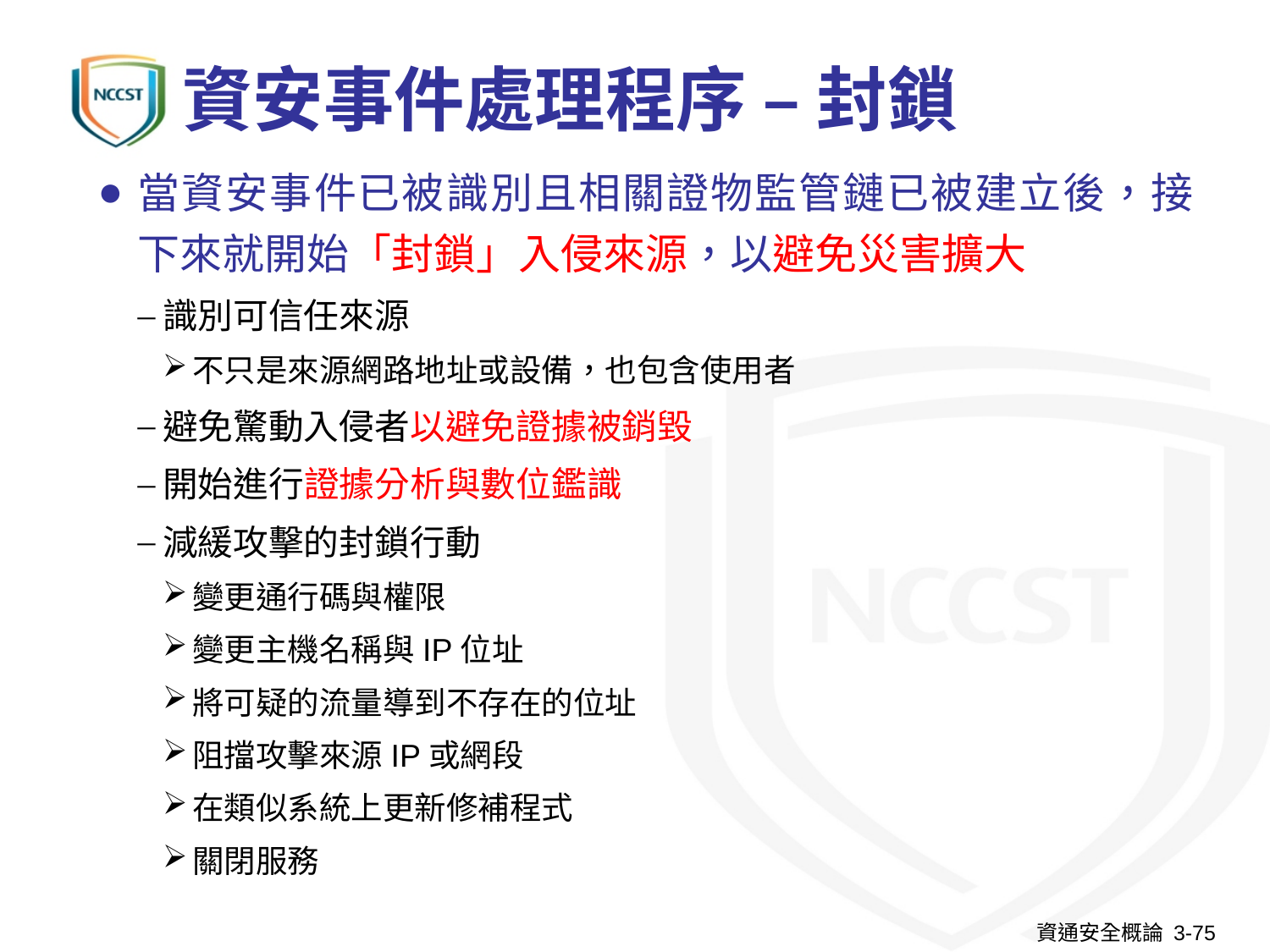

# 資安事件處理程序 – 封鎖
當資安事件已被識別且相關證物監管鏈已被建立後，接下來就開始「封鎖」入侵來源，以避免災害擴大
識別可信任來源
不只是來源網路地址或設備，也包含使用者
避免驚動入侵者以避免證據被銷毀
開始進行證據分析與數位鑑識
減緩攻擊的封鎖行動
變更通行碼與權限
變更主機名稱與IP位址
將可疑的流量導到不存在的位址
阻擋攻擊來源IP或網段
在類似系統上更新修補程式
關閉服務